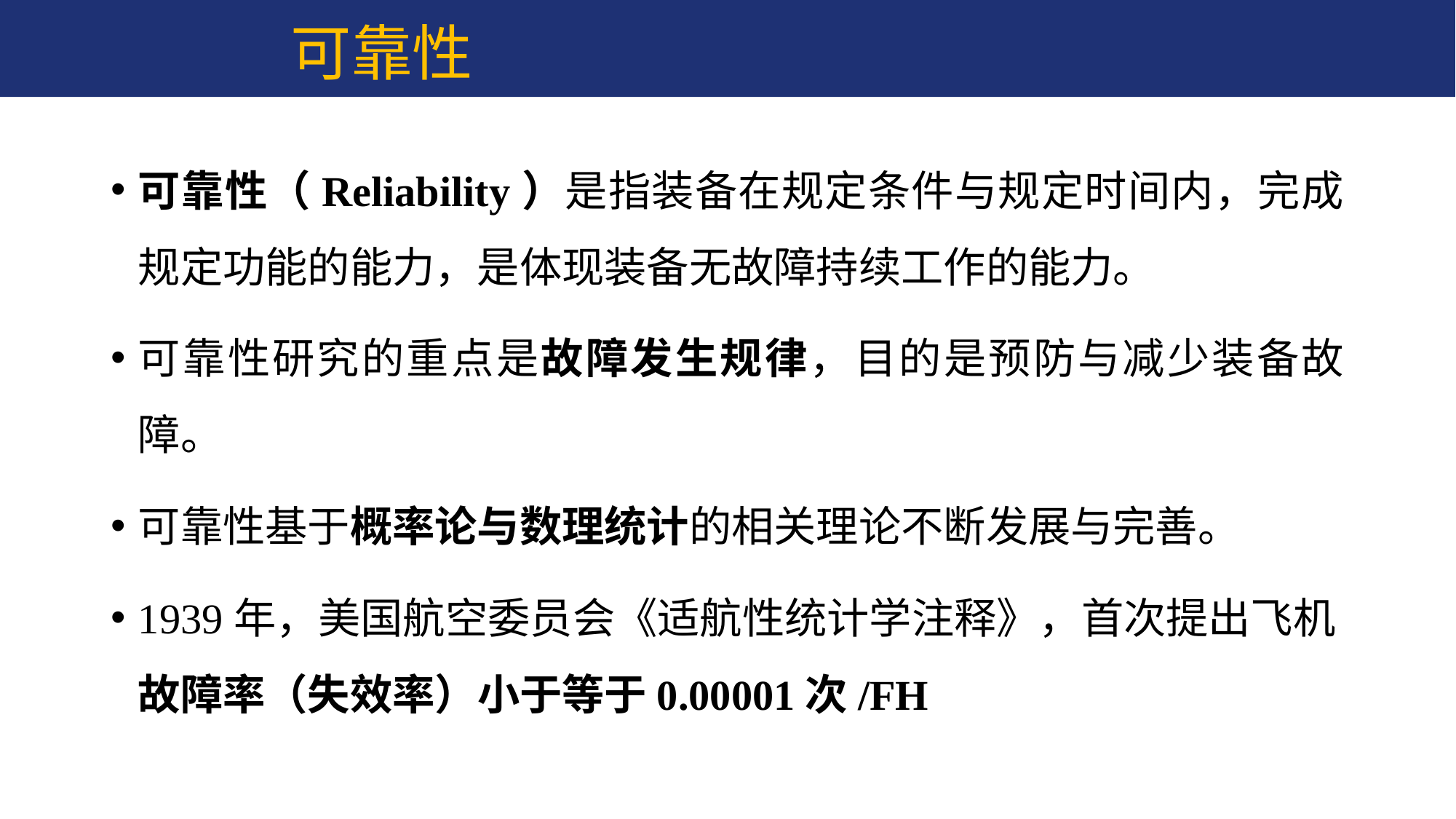

# 可靠性
可靠性（Reliability）是指装备在规定条件与规定时间内，完成规定功能的能力，是体现装备无故障持续工作的能力。
可靠性研究的重点是故障发生规律，目的是预防与减少装备故障。
可靠性基于概率论与数理统计的相关理论不断发展与完善。
1939年，美国航空委员会《适航性统计学注释》，首次提出飞机故障率（失效率）小于等于0.00001次/FH